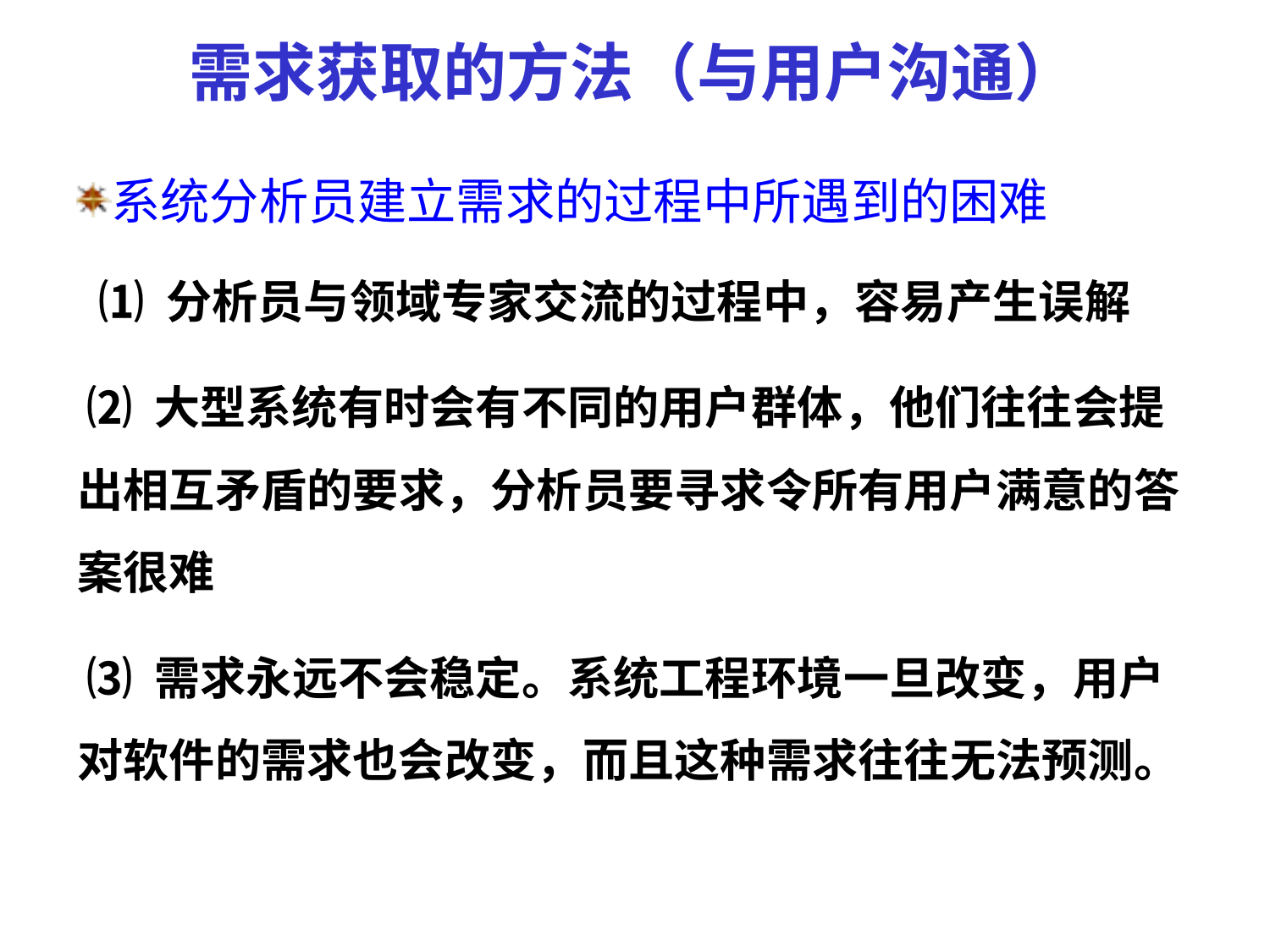

需求获取的方法（与用户沟通）

系统分析员建立需求的过程中所遇到的困难
  ⑴ 分析员与领域专家交流的过程中，容易产生误解
 ⑵ 大型系统有时会有不同的用户群体，他们往往会提出相互矛盾的要求，分析员要寻求令所有用户满意的答案很难
 ⑶ 需求永远不会稳定。系统工程环境一旦改变，用户对软件的需求也会改变，而且这种需求往往无法预测。